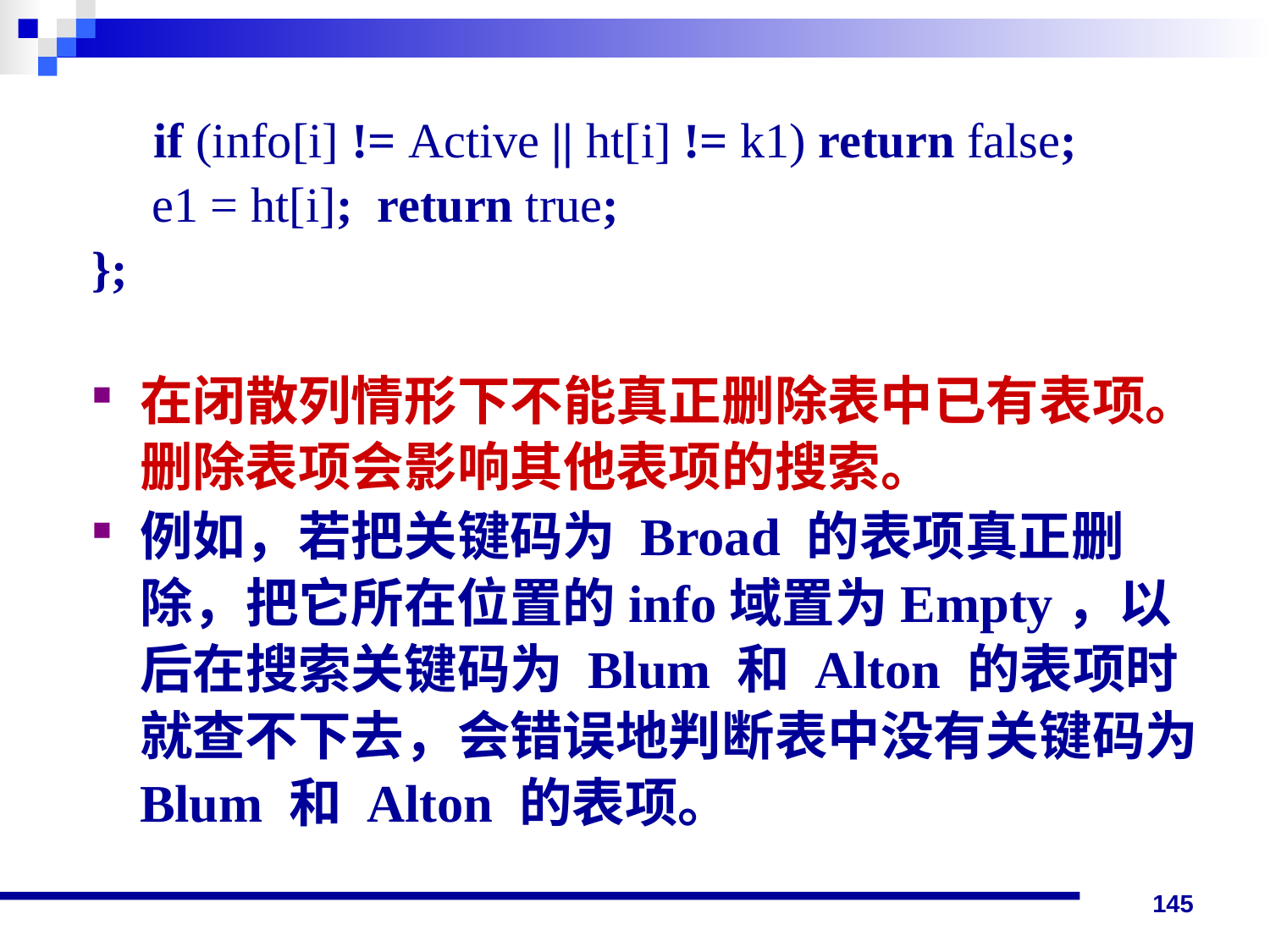

if (info[i] != Active || ht[i] != k1) return false;
	 e1 = ht[i];  return true;
};

在闭散列情形下不能真正删除表中已有表项。删除表项会影响其他表项的搜索。
例如，若把关键码为 Broad 的表项真正删除，把它所在位置的info域置为Empty，以后在搜索关键码为 Blum 和 Alton 的表项时就查不下去，会错误地判断表中没有关键码为Blum 和 Alton 的表项。
145